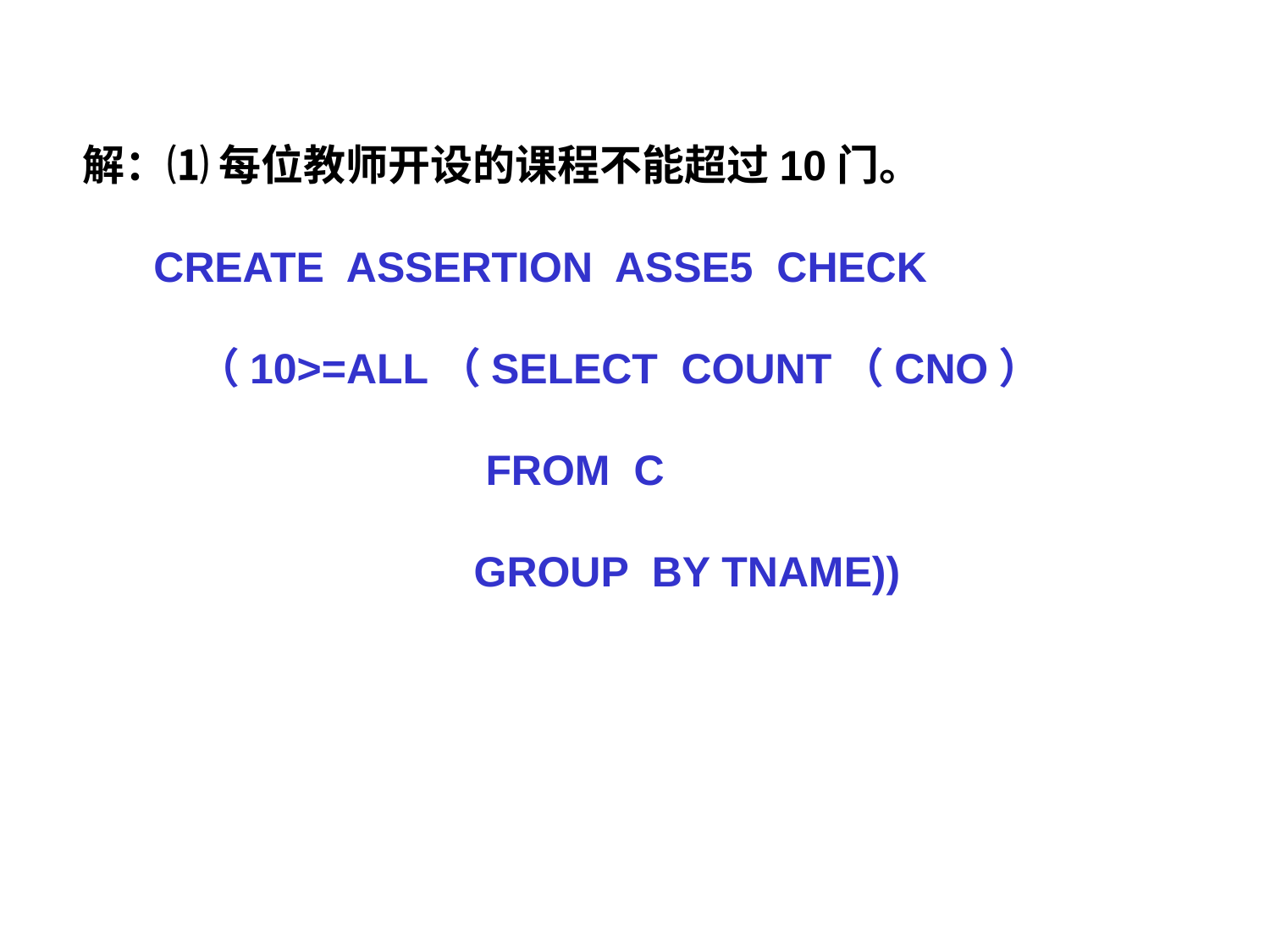

解：⑴ 每位教师开设的课程不能超过10门。
      CREATE  ASSERTION  ASSE5  CHECK
           （10>=ALL（SELECT  COUNT（CNO）
                                  FROM  C
                                 GROUP  BY TNAME))